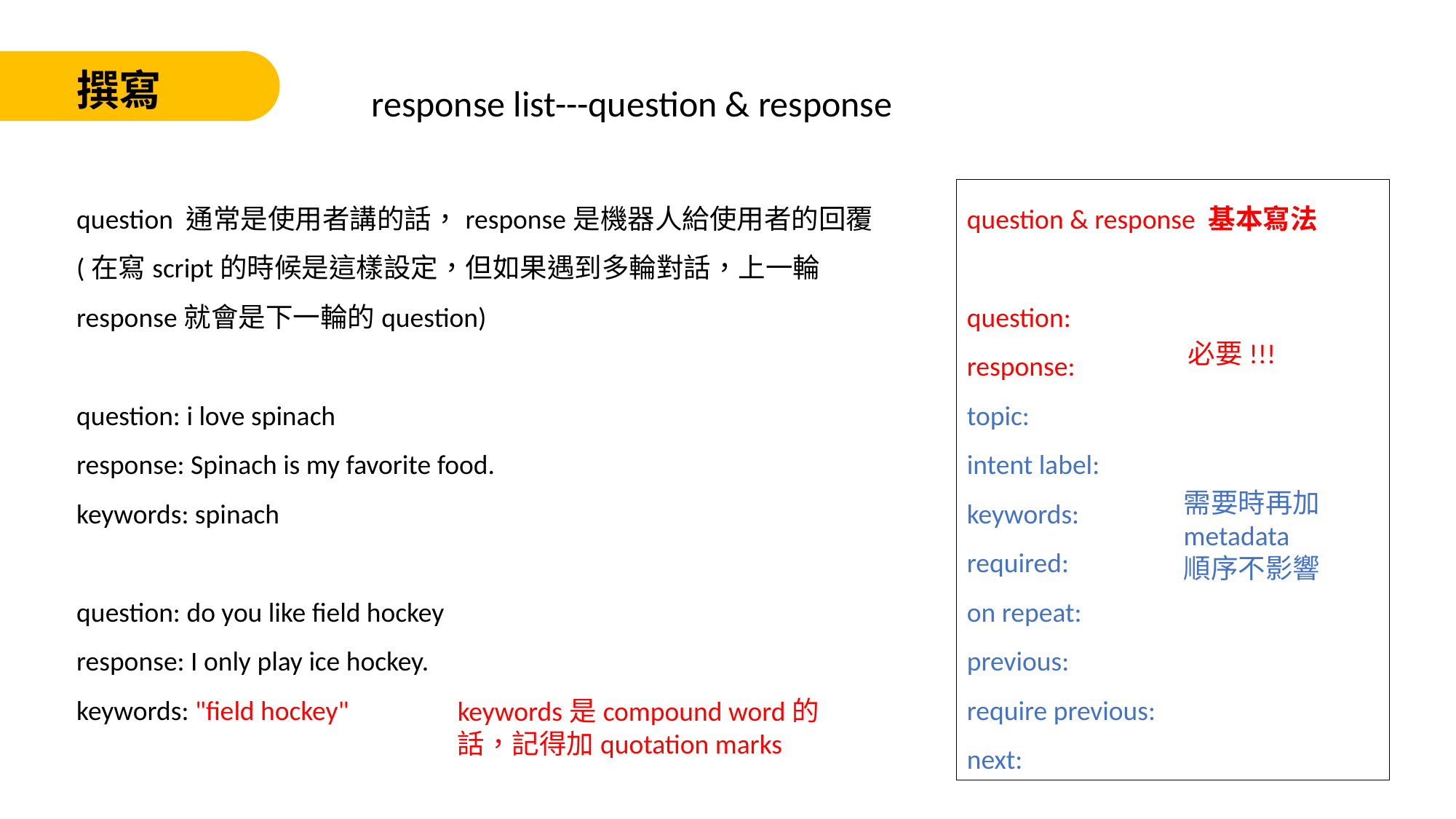

response list---question & response
撰寫
question 通常是使用者講的話，response是機器人給使用者的回覆
(在寫script的時候是這樣設定，但如果遇到多輪對話，上一輪response就會是下一輪的question)

question: i love spinach
response: Spinach is my favorite food.
keywords: spinach

question: do you like field hockey
response: I only play ice hockey.
keywords: "field hockey"
question & response 基本寫法

question:
response:
topic:
intent label:
keywords:
required:
on repeat:
previous:
require previous:
next:
必要!!!
需要時再加
metadata
順序不影響
keywords是compound word的話，記得加quotation marks